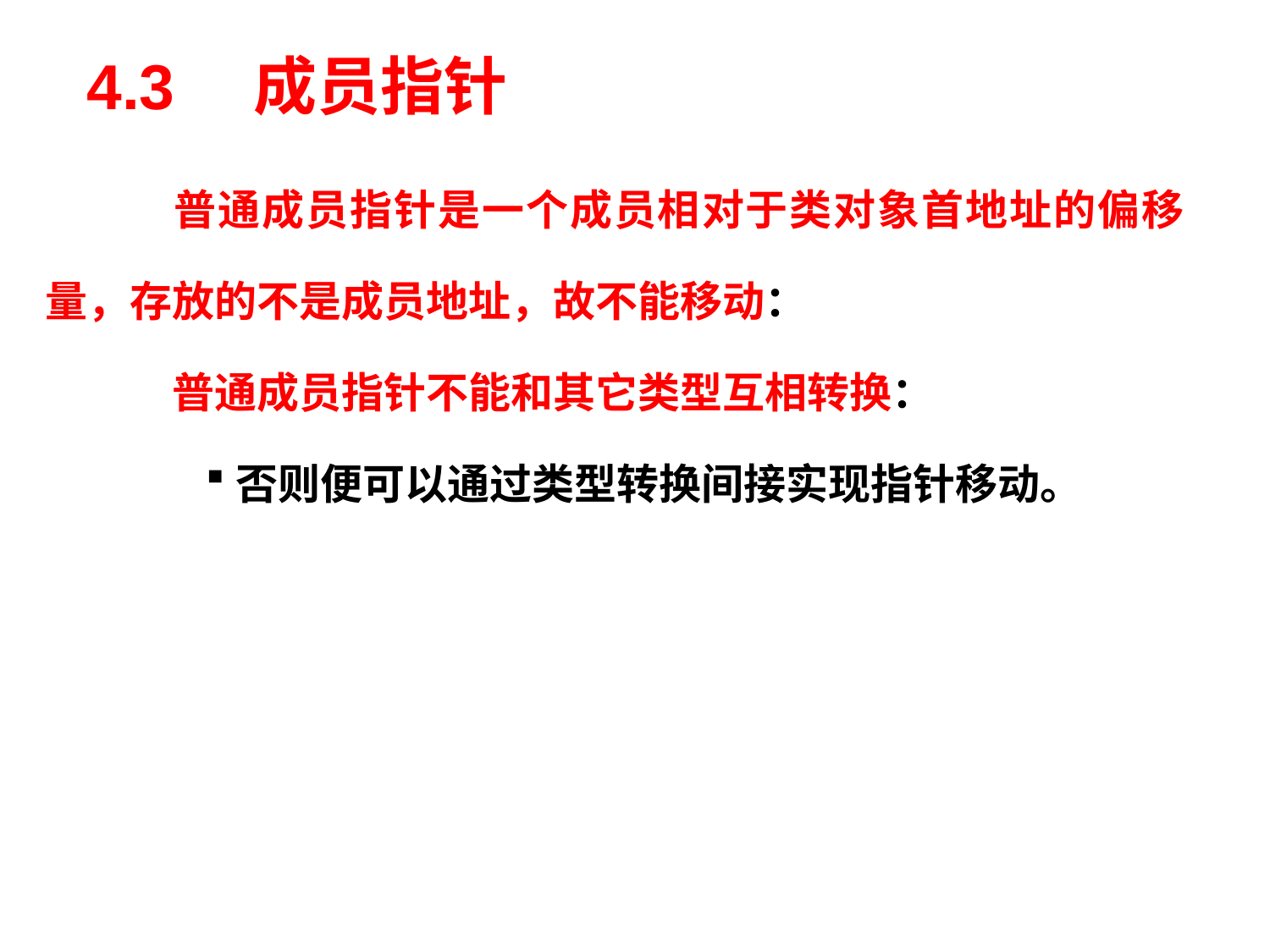

# 4.3　成员指针
	普通成员指针是一个成员相对于类对象首地址的偏移量，存放的不是成员地址，故不能移动：
	普通成员指针不能和其它类型互相转换：
否则便可以通过类型转换间接实现指针移动。